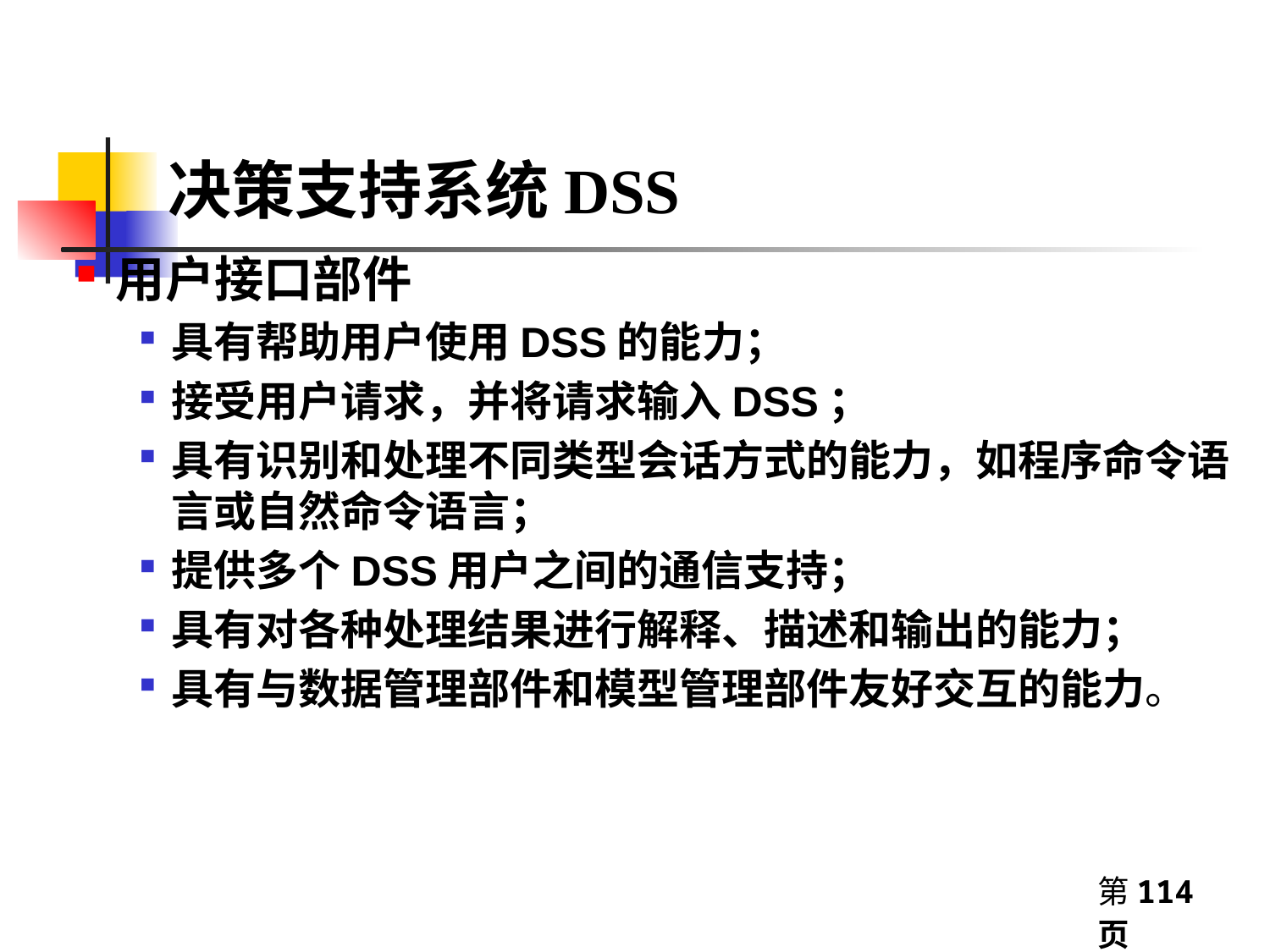

# 决策支持系统DSS
用户接口部件
具有帮助用户使用DSS的能力；
接受用户请求，并将请求输入DSS；
具有识别和处理不同类型会话方式的能力，如程序命令语言或自然命令语言；
提供多个DSS用户之间的通信支持；
具有对各种处理结果进行解释、描述和输出的能力；
具有与数据管理部件和模型管理部件友好交互的能力。